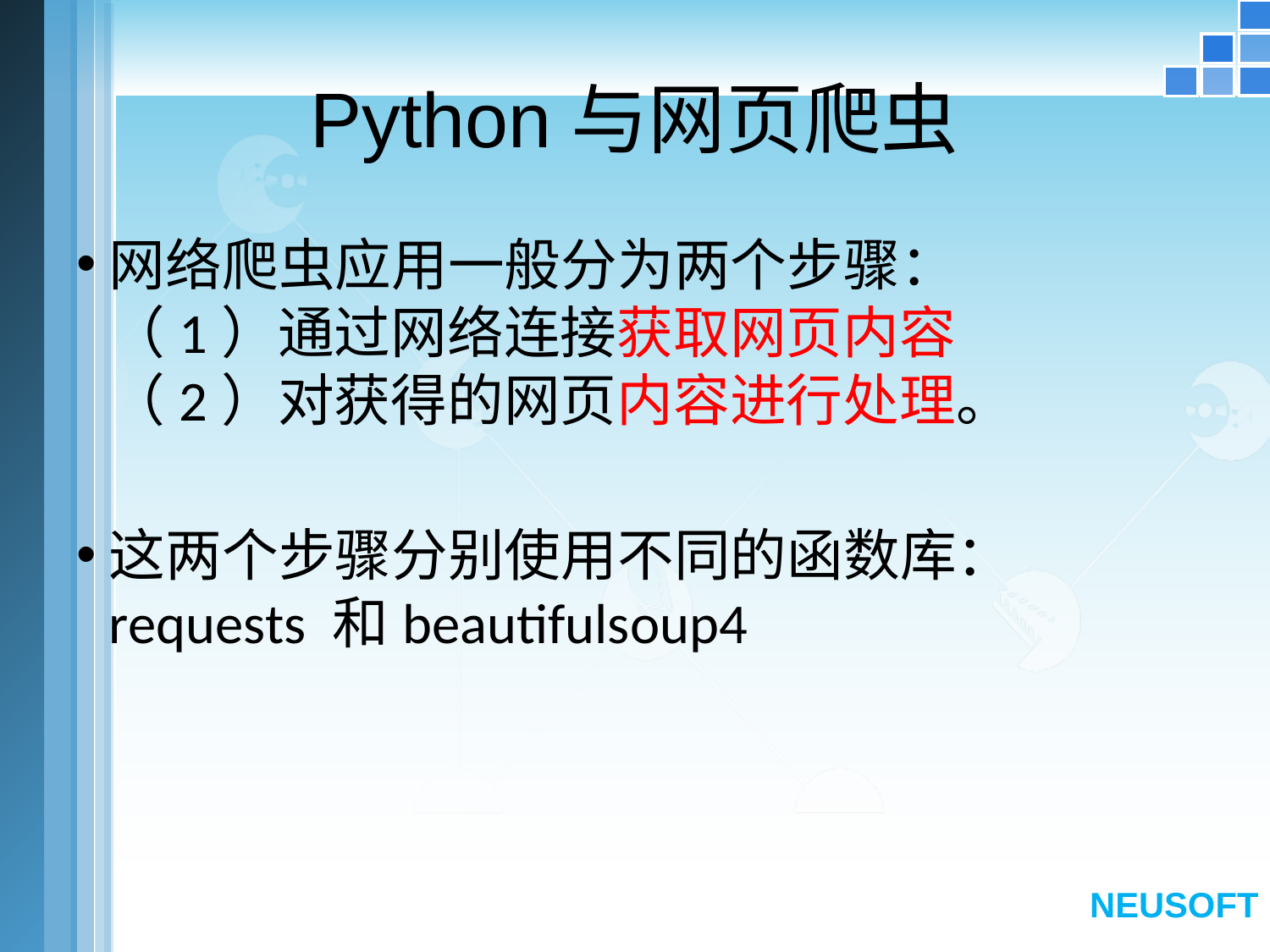

# Python与网页爬虫
网络爬虫应用一般分为两个步骤：
（1）通过网络连接获取网页内容
（2）对获得的网页内容进行处理。

这两个步骤分别使用不同的函数库：requests 和beautifulsoup4